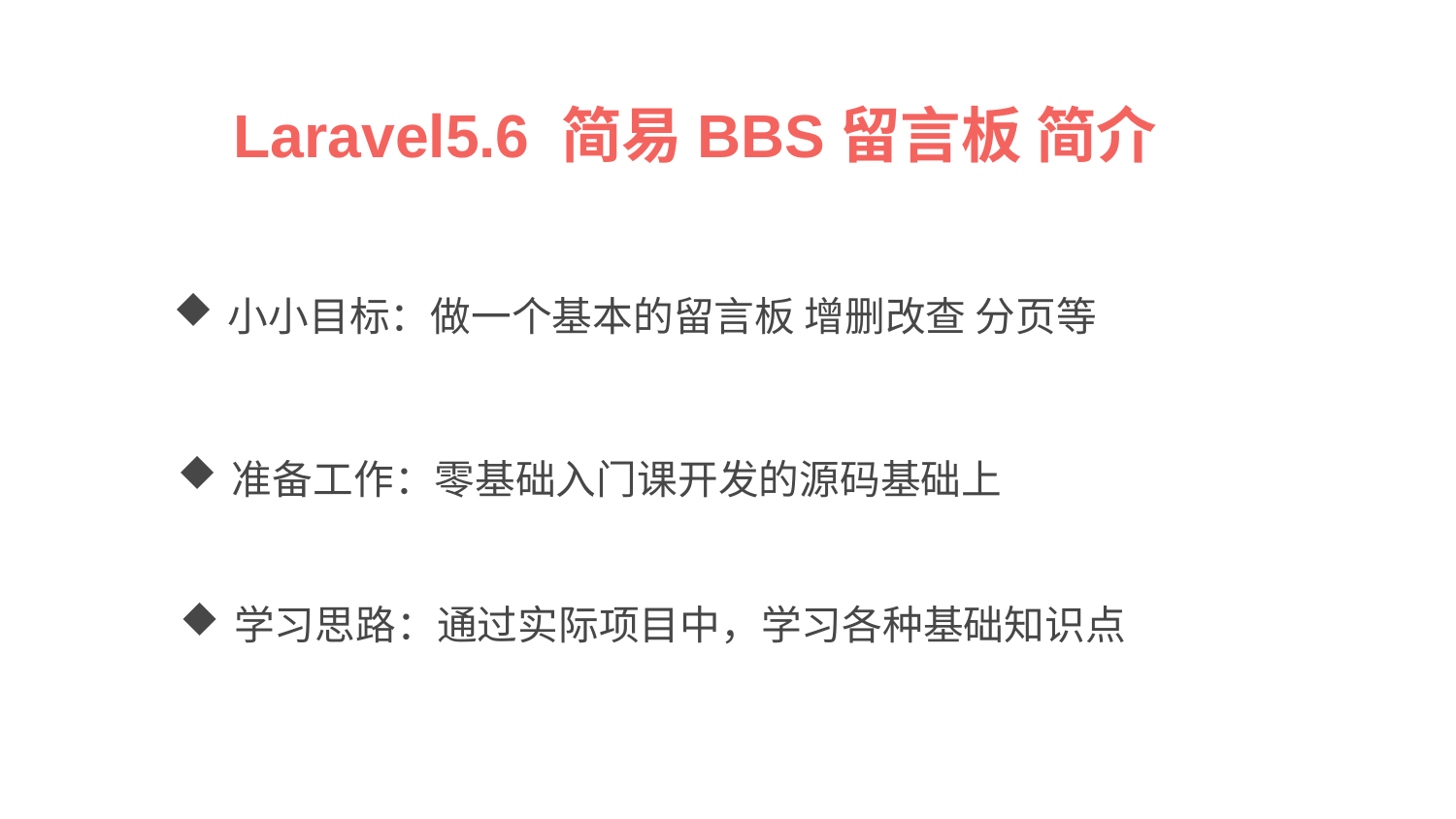

Laravel5.6 简易BBS留言板 简介
小小目标：做一个基本的留言板 增删改查 分页等
准备工作：零基础入门课开发的源码基础上
学习思路：通过实际项目中，学习各种基础知识点